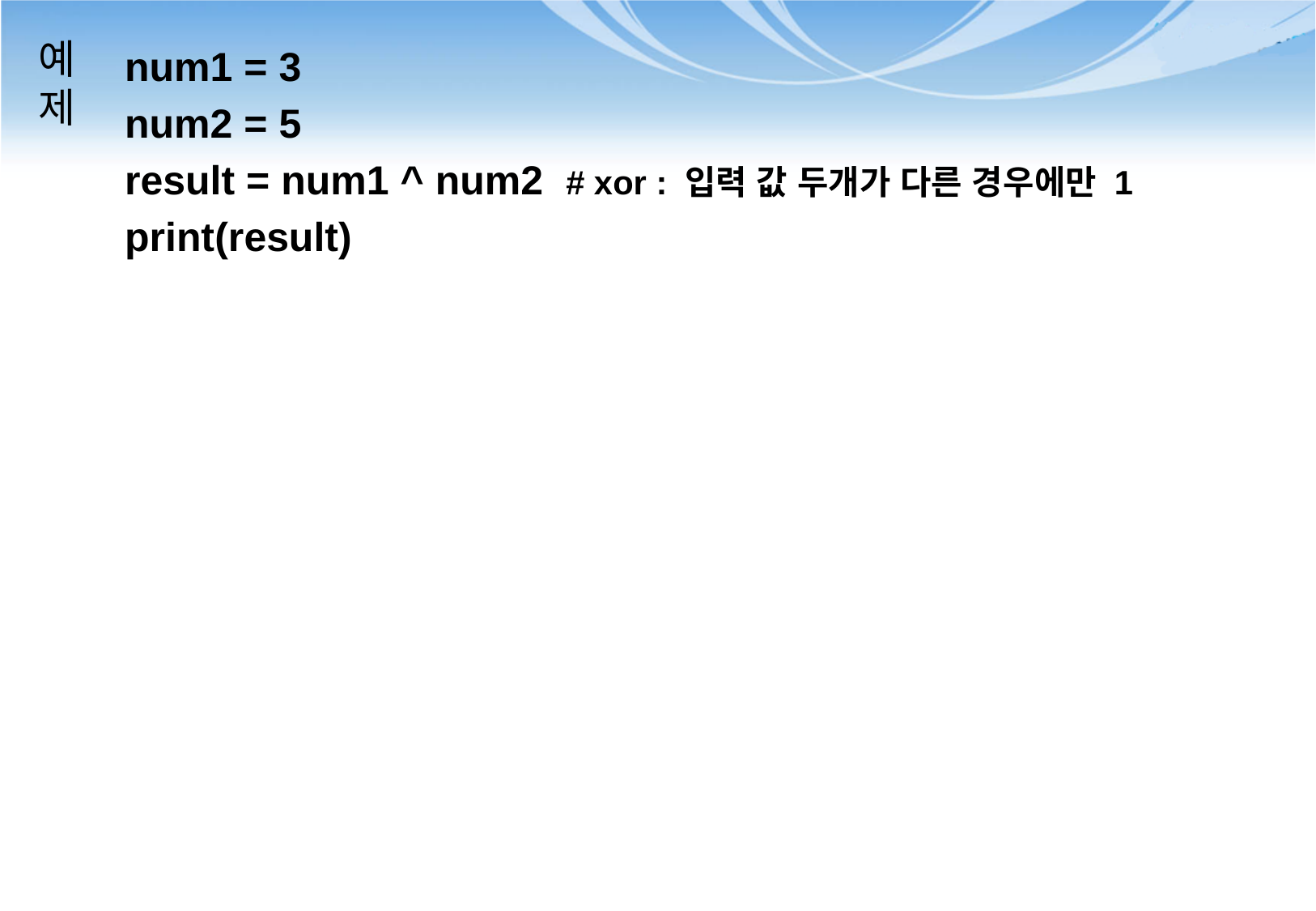

# 예 제
num1 = 3
num2 = 5
result = num1 ^ num2  # xor : 입력 값 두개가 다른 경우에만 1
print(result)